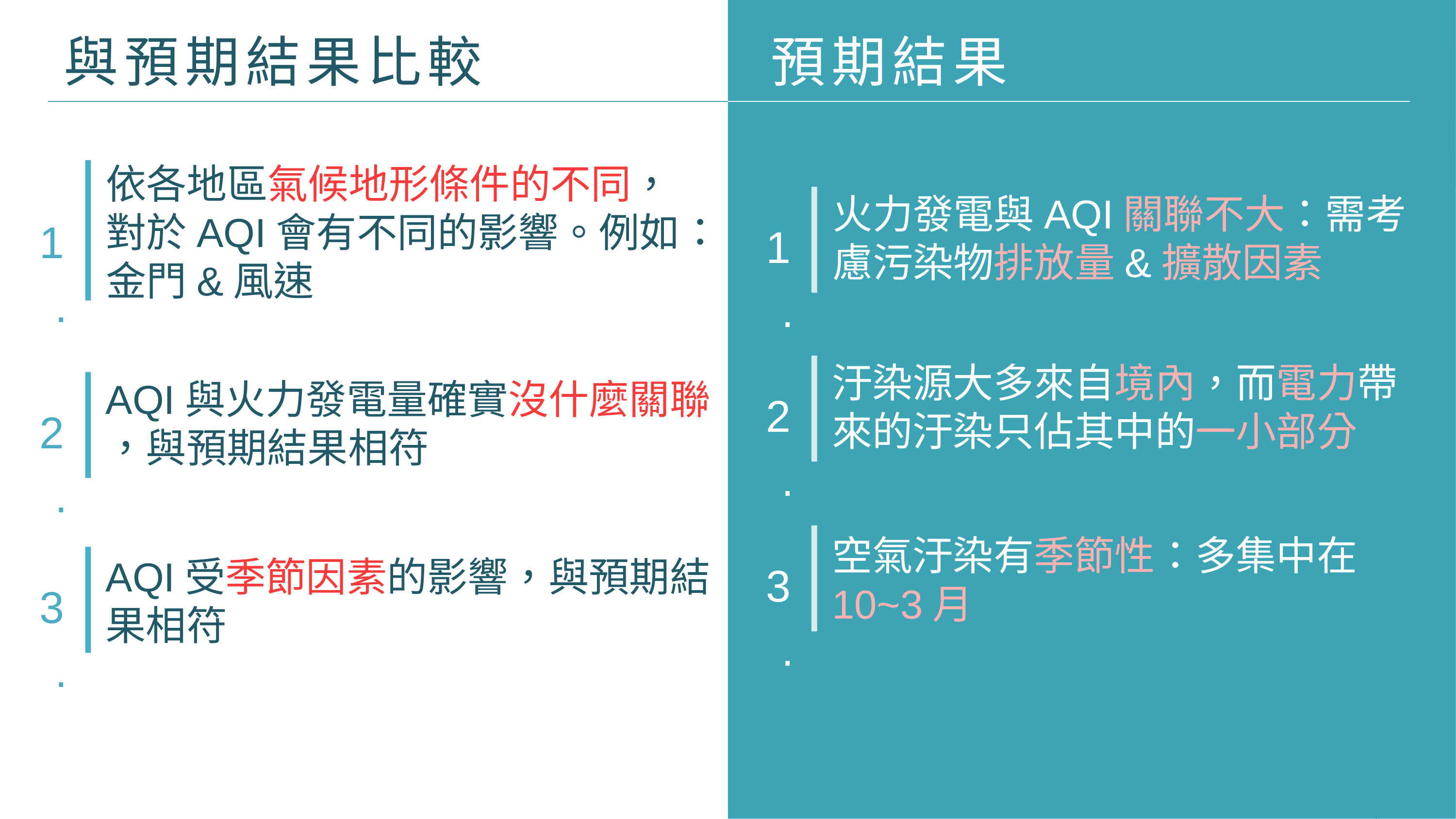

# 與預期結果比較
預期結果
依各地區氣候地形條件的不同，對於AQI會有不同的影響。例如：金門&風速

火力發電與AQI關聯不大：需考慮污染物排放量&擴散因素

1.
1.
汙染源大多來自境內，而電力帶來的汙染只佔其中的一小部分

AQI與火力發電量確實沒什麼關聯
，與預期結果相符
2.

2.

空氣汙染有季節性：多集中在10~3月
3.

AQI受季節因素的影響，與預期結果相符
3.